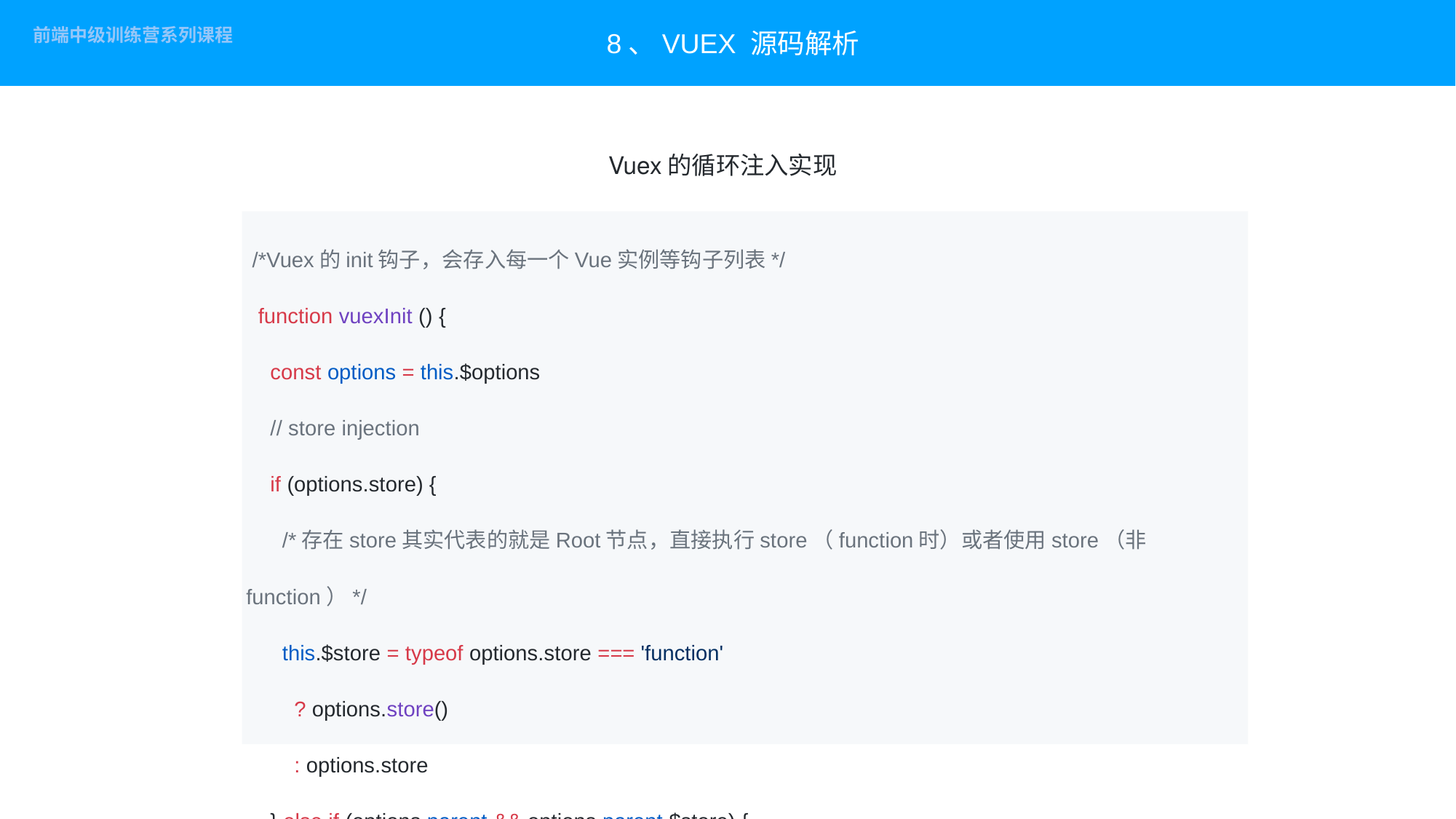

# 8、VUEX 源码解析
Vuex的循环注入实现
 /*Vuex的init钩子，会存入每一个Vue实例等钩子列表*/
  function vuexInit () {
    const options = this.$options
    // store injection
    if (options.store) {
      /*存在store其实代表的就是Root节点，直接执行store（function时）或者使用store（非function）*/
      this.$store = typeof options.store === 'function'
        ? options.store()
        : options.store
    } else if (options.parent && options.parent.$store) {
      /*子组件直接从父组件中获取$store，这样就保证了所有组件都公用了全局的同一份store*/
      this.$store = options.parent.$store
    }
  }